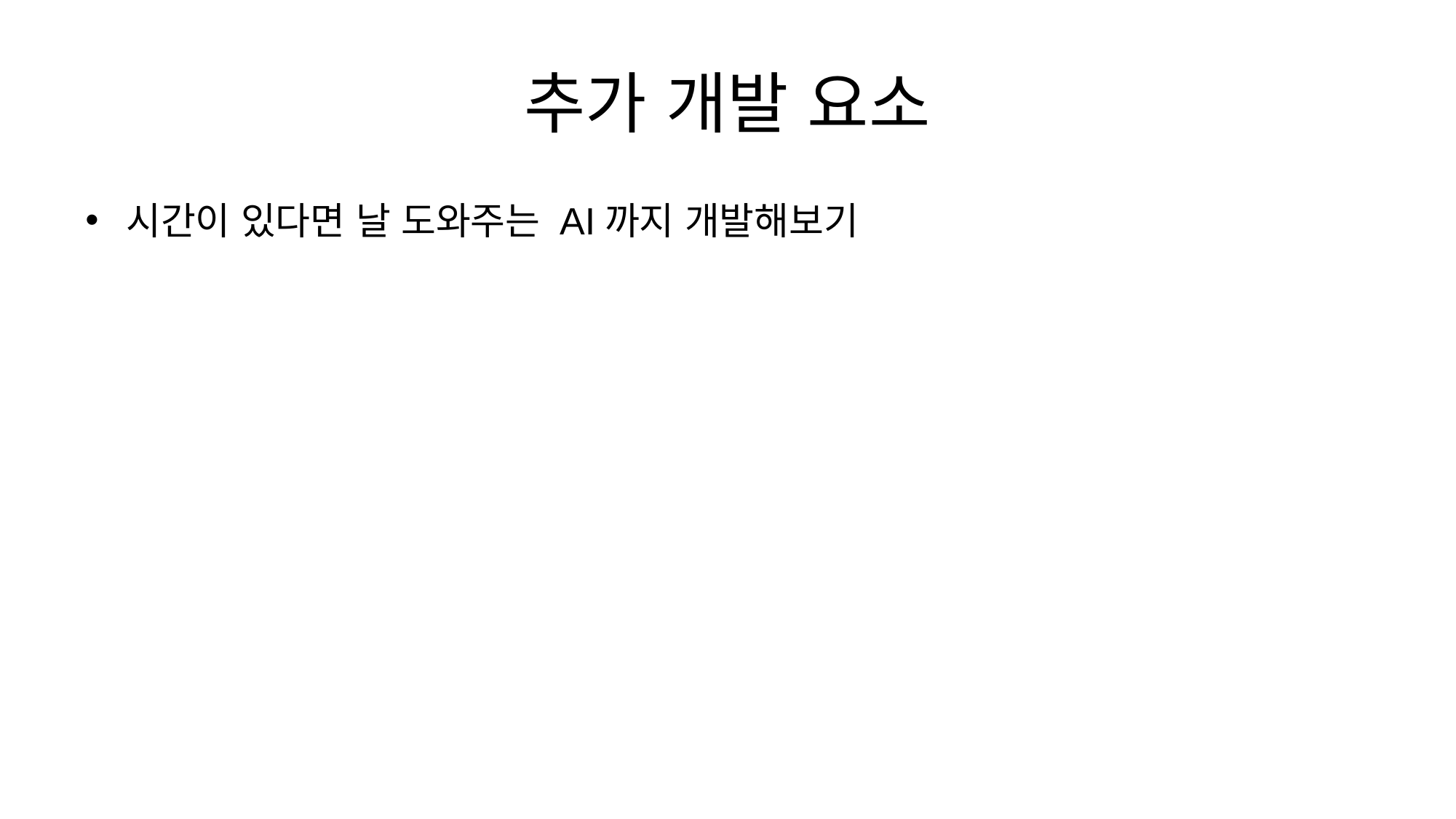

# 추가 개발 요소
시간이 있다면 날 도와주는 AI까지 개발해보기